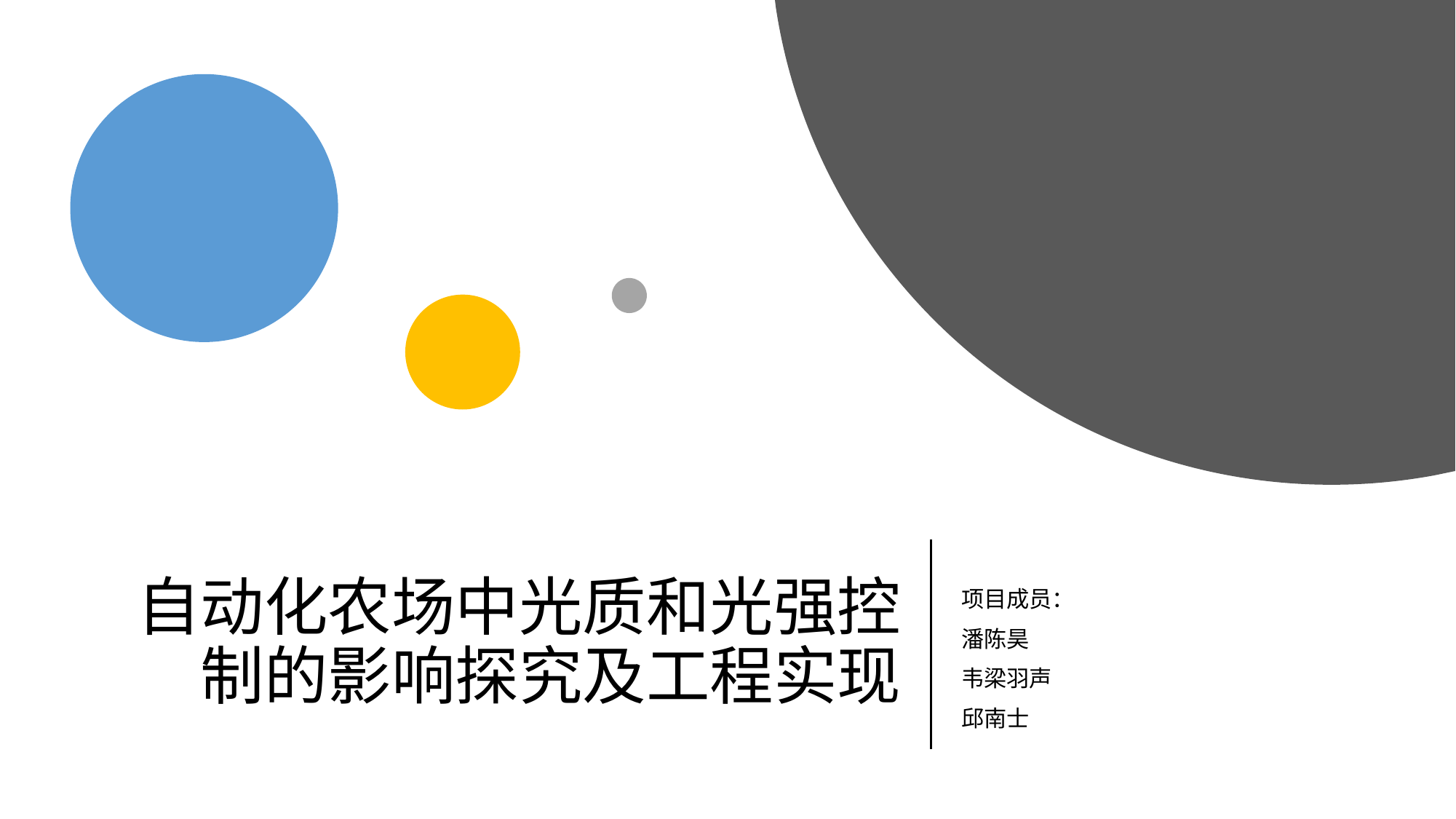

# 自动化农场中光质和光强控制的影响探究及工程实现

项目成员：
潘陈昊
韦梁羽声
邱南士